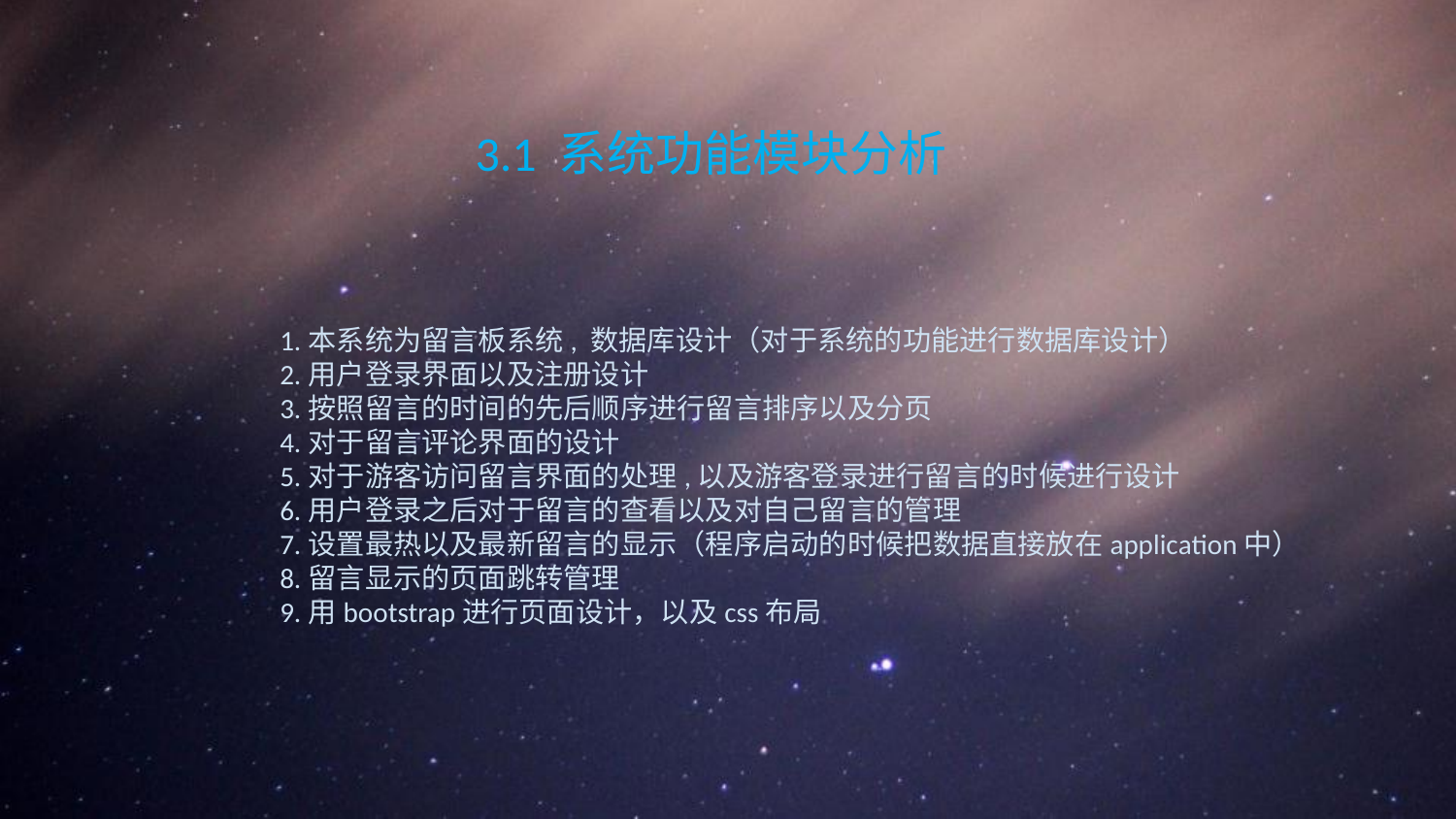

3.1 系统功能模块分析
1.本系统为留言板系统, 数据库设计（对于系统的功能进行数据库设计）
2.用户登录界面以及注册设计
3.按照留言的时间的先后顺序进行留言排序以及分页
4.对于留言评论界面的设计
5.对于游客访问留言界面的处理,以及游客登录进行留言的时候进行设计
6.用户登录之后对于留言的查看以及对自己留言的管理
7.设置最热以及最新留言的显示（程序启动的时候把数据直接放在application中）
8.留言显示的页面跳转管理
9.用bootstrap进行页面设计，以及css布局